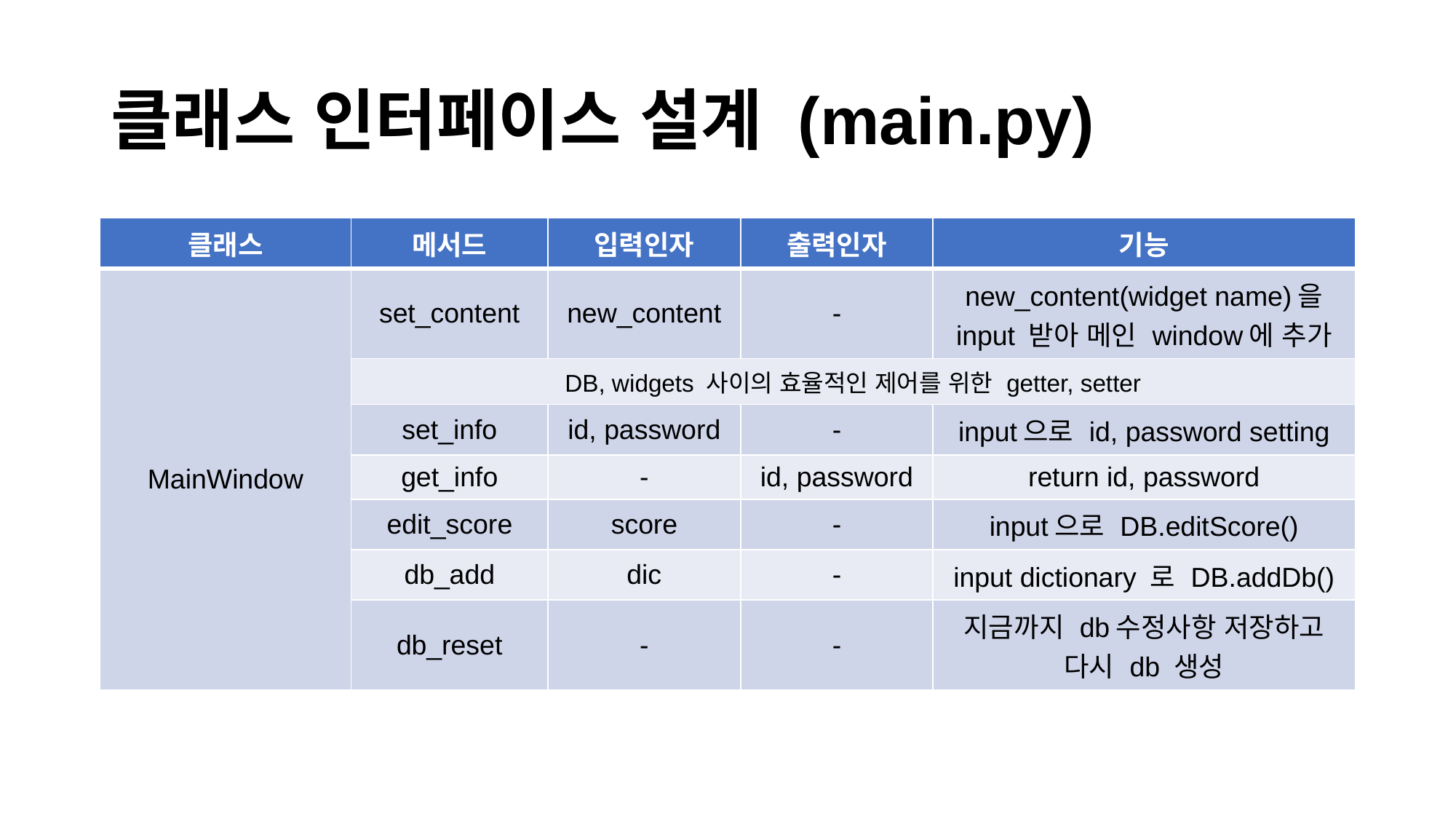

# 클래스 인터페이스 설계 (main.py)
| 클래스 | 메서드 | 입력인자 | 출력인자 | 기능 |
| --- | --- | --- | --- | --- |
| MainWindow | set\_content | new\_content | - | new\_content(widget name)을 input 받아 메인 window에 추가 |
|  | DB, widgets 사이의 효율적인 제어를 위한 getter, setter |  |  |  |
| Cookie, obstacle class | set\_info | id, password | - | input으로 id, password setting |
|  | get\_info | - | id, password | return id, password |
|  | edit\_score | score | - | input으로 DB.editScore() |
| game | db\_add | dic | - | input dictionary 로 DB.addDb() |
|  | db\_reset | - | - | 지금까지 db수정사항 저장하고 다시 db 생성 |